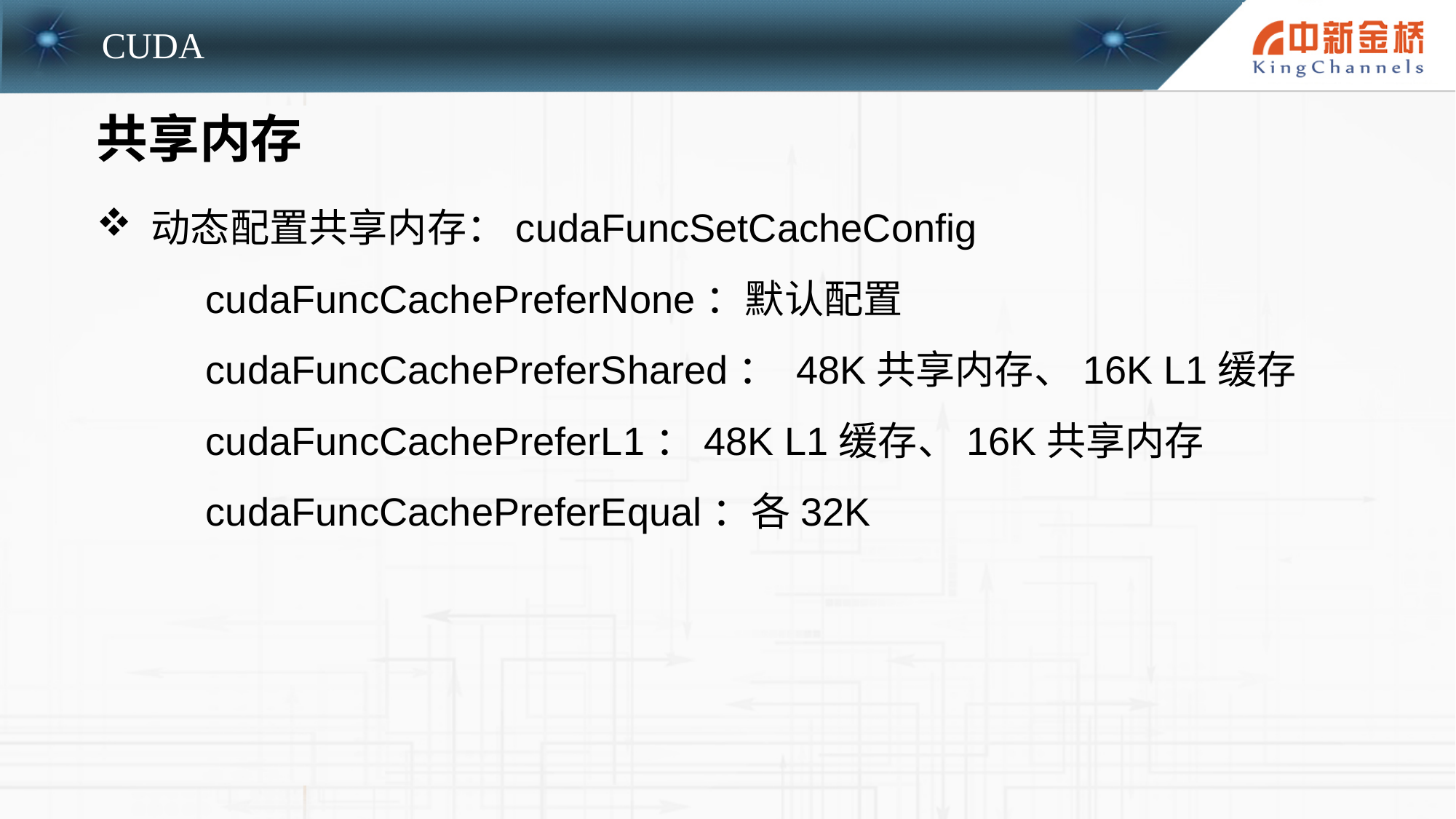

共享内存
动态配置共享内存：cudaFuncSetCacheConfig
     	cudaFuncCachePreferNone：默认配置
	cudaFuncCachePreferShared： 48K共享内存、16K L1缓存
 	cudaFuncCachePreferL1：48K L1缓存、16K共享内存
 	cudaFuncCachePreferEqual：各32K